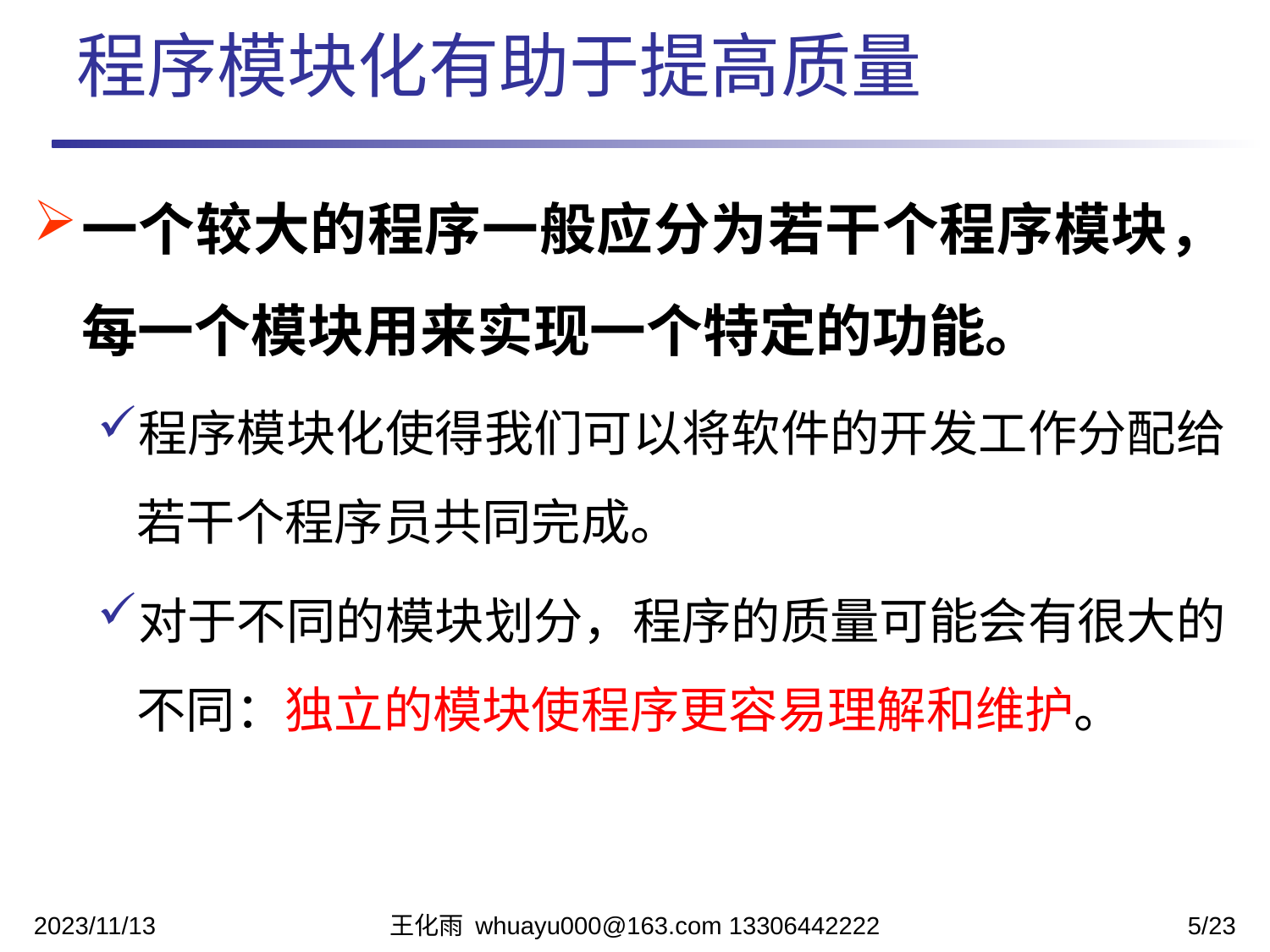

程序模块化有助于提高质量
一个较大的程序一般应分为若干个程序模块，每一个模块用来实现一个特定的功能。
程序模块化使得我们可以将软件的开发工作分配给若干个程序员共同完成。
对于不同的模块划分，程序的质量可能会有很大的不同：独立的模块使程序更容易理解和维护。
2023/11/13
王化雨 whuayu000@163.com 13306442222
5/23